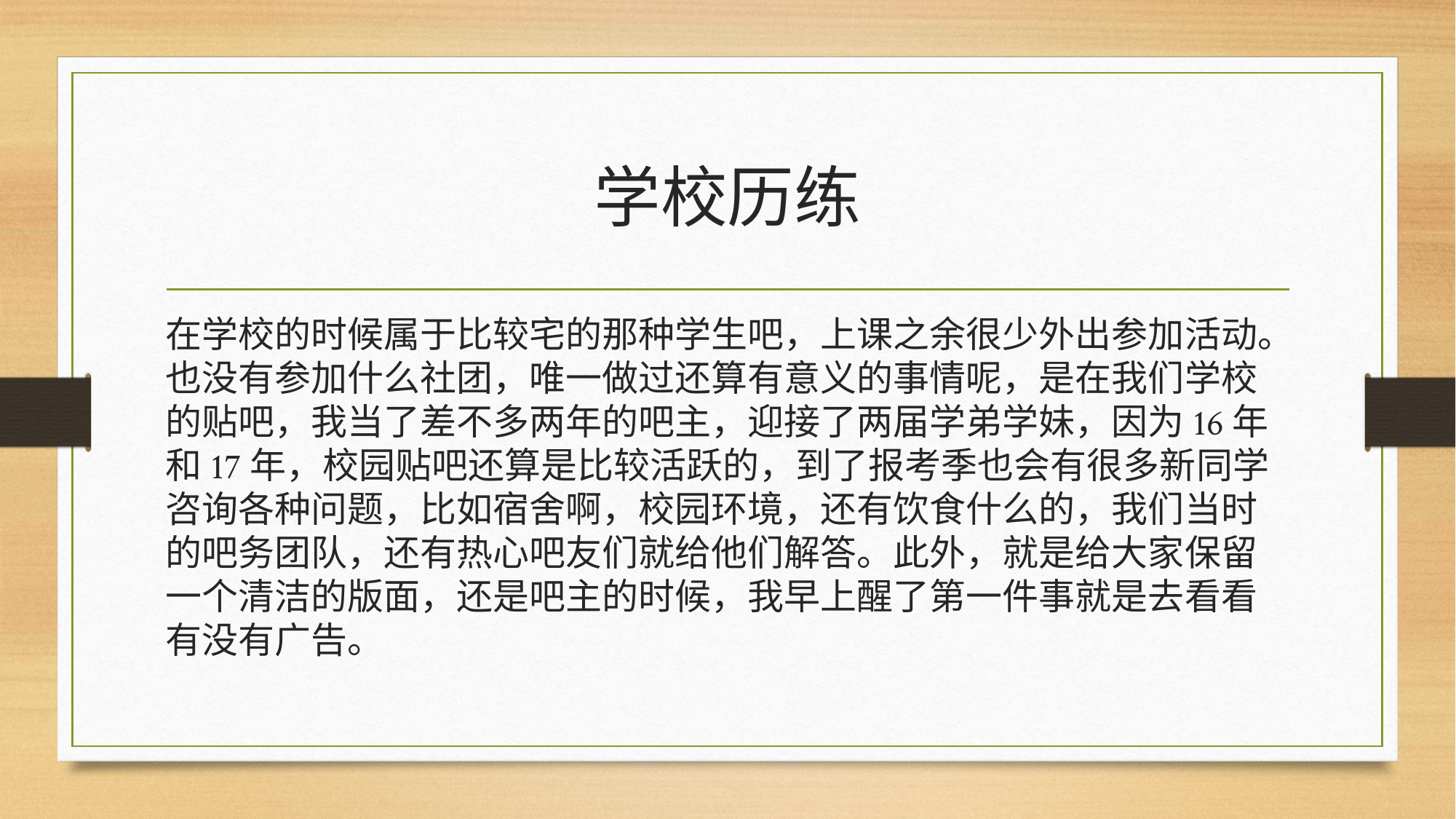

# 学校历练
在学校的时候属于比较宅的那种学生吧，上课之余很少外出参加活动。也没有参加什么社团，唯一做过还算有意义的事情呢，是在我们学校的贴吧，我当了差不多两年的吧主，迎接了两届学弟学妹，因为16年和17年，校园贴吧还算是比较活跃的，到了报考季也会有很多新同学咨询各种问题，比如宿舍啊，校园环境，还有饮食什么的，我们当时的吧务团队，还有热心吧友们就给他们解答。此外，就是给大家保留一个清洁的版面，还是吧主的时候，我早上醒了第一件事就是去看看有没有广告。